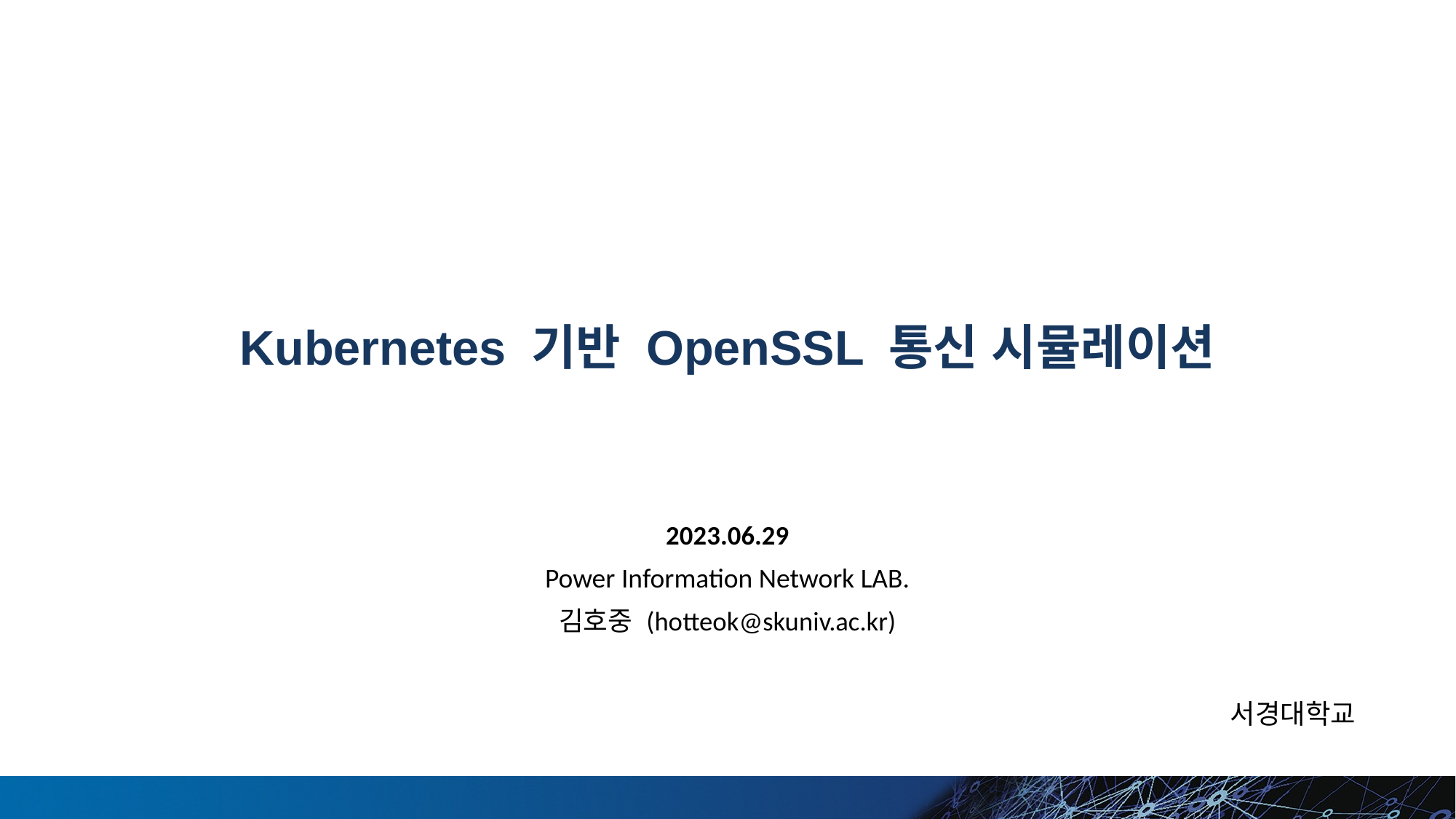

# Kubernetes 기반 OpenSSL 통신 시뮬레이션
2023.06.29
Power Information Network LAB.
김호중 (hotteok@skuniv.ac.kr)